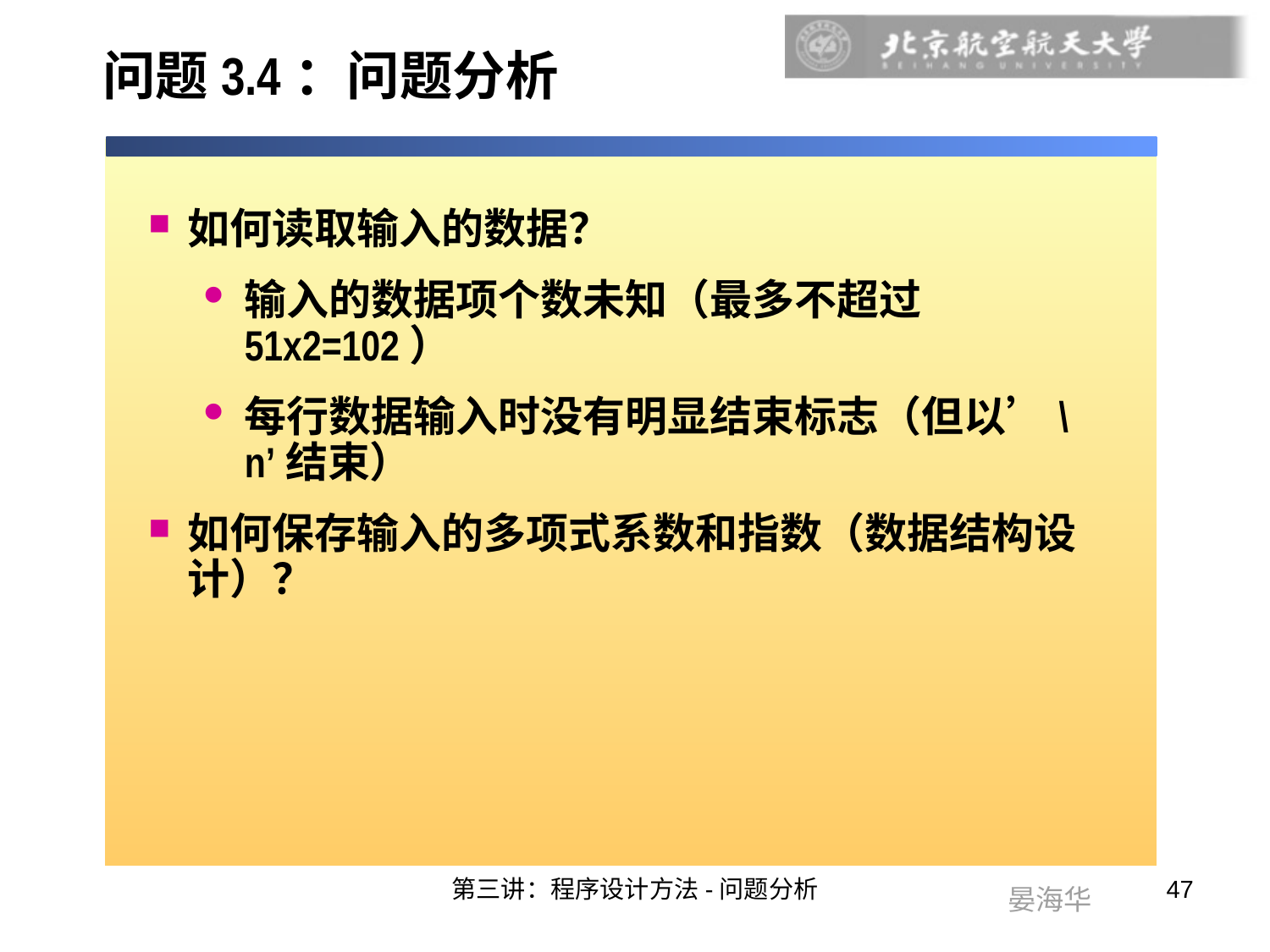

问题3.4：问题分析
如何读取输入的数据？
输入的数据项个数未知（最多不超过51x2=102）
每行数据输入时没有明显结束标志（但以’\n’结束）
如何保存输入的多项式系数和指数（数据结构设计）？
第三讲：程序设计方法-问题分析
47